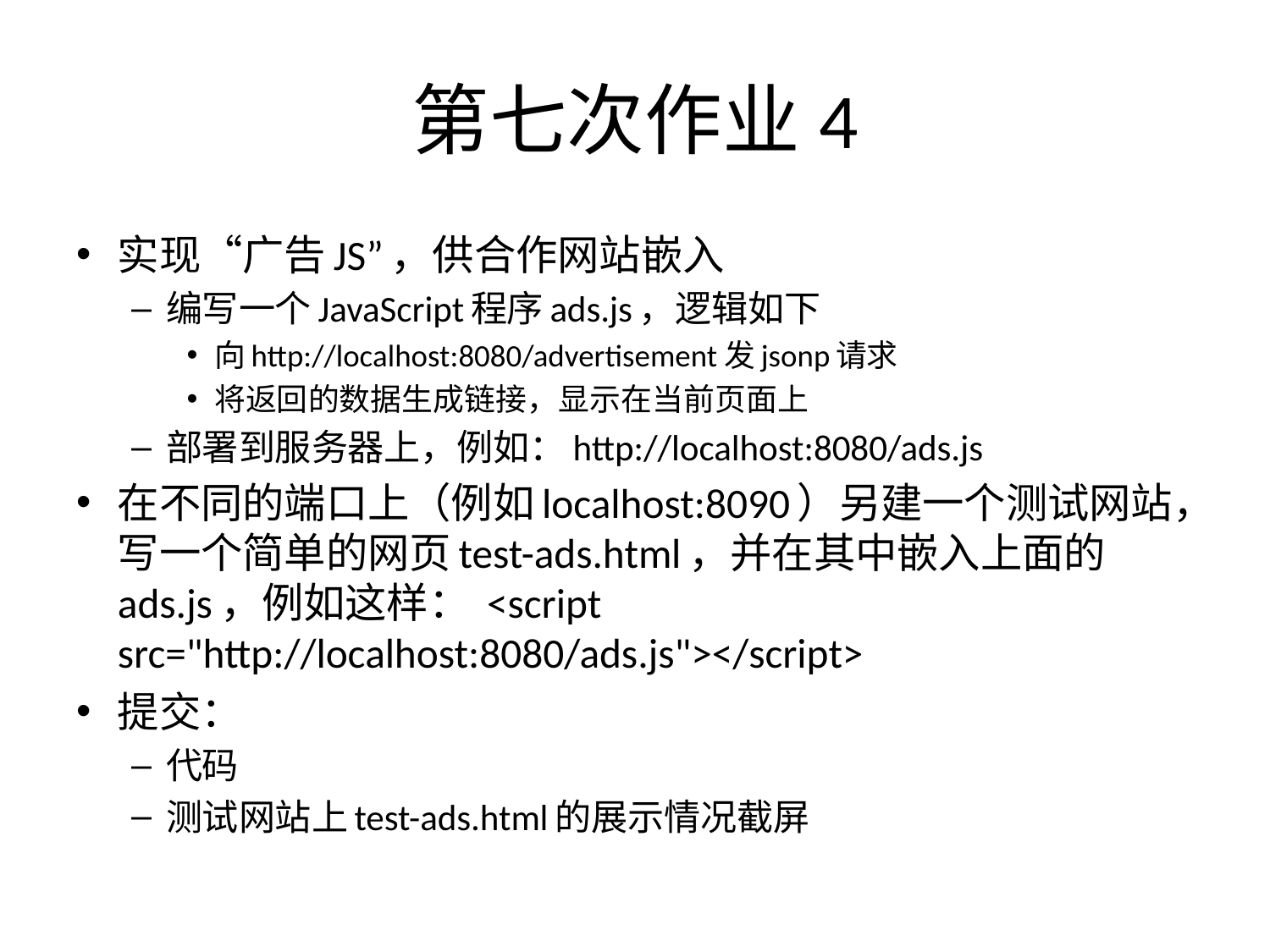

# 第七次作业4
实现“广告JS”，供合作网站嵌入
编写一个JavaScript程序ads.js，逻辑如下
向http://localhost:8080/advertisement发jsonp请求
将返回的数据生成链接，显示在当前页面上
部署到服务器上，例如：http://localhost:8080/ads.js
在不同的端口上（例如localhost:8090）另建一个测试网站，写一个简单的网页test-ads.html，并在其中嵌入上面的ads.js，例如这样： <script src="http://localhost:8080/ads.js"></script>
提交：
代码
测试网站上test-ads.html的展示情况截屏